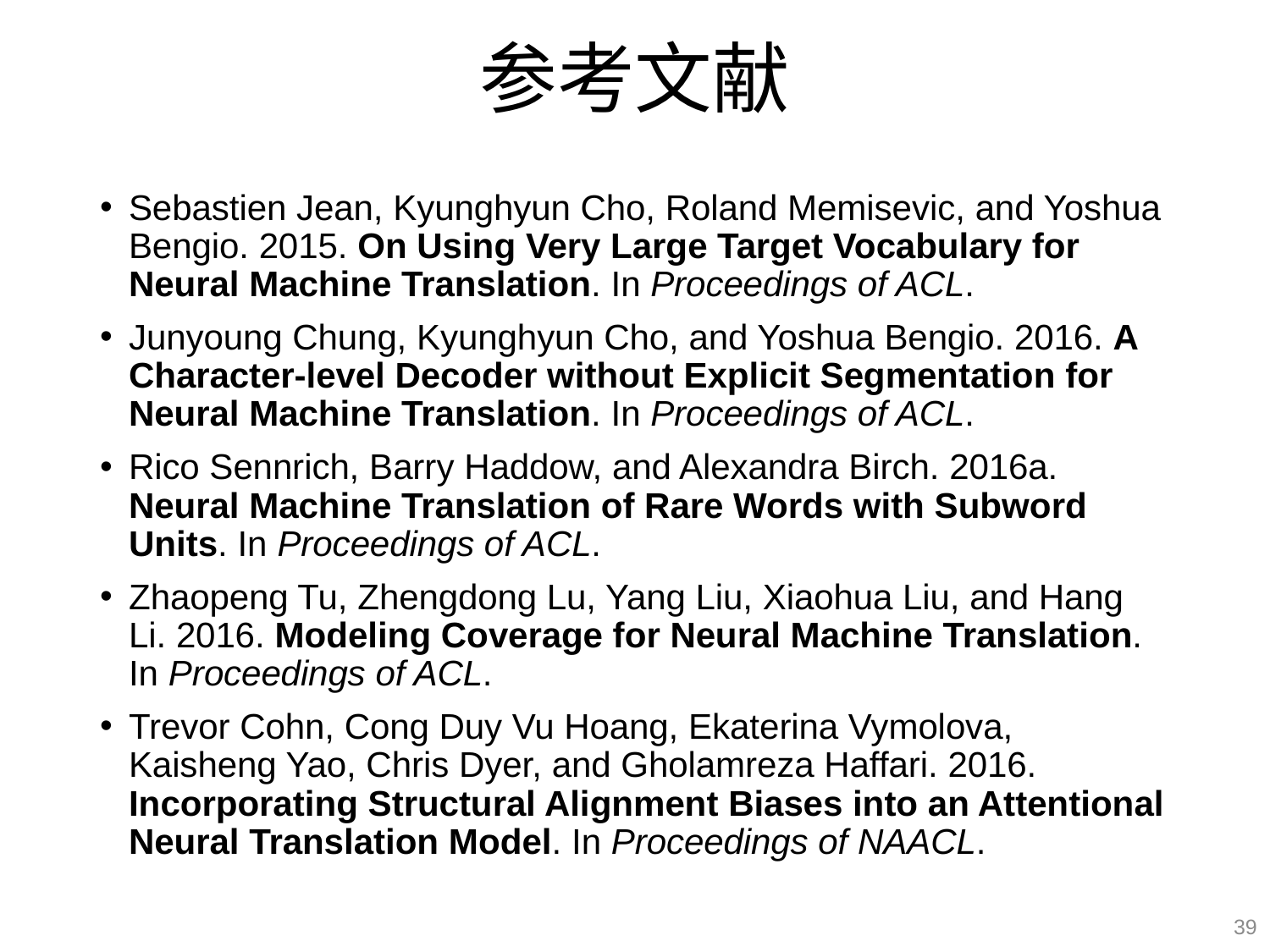

# 参考文献
Sebastien Jean, Kyunghyun Cho, Roland Memisevic, and Yoshua Bengio. 2015. On Using Very Large Target Vocabulary for Neural Machine Translation. In Proceedings of ACL.
Junyoung Chung, Kyunghyun Cho, and Yoshua Bengio. 2016. A Character-level Decoder without Explicit Segmentation for Neural Machine Translation. In Proceedings of ACL.
Rico Sennrich, Barry Haddow, and Alexandra Birch. 2016a. Neural Machine Translation of Rare Words with Subword Units. In Proceedings of ACL.
Zhaopeng Tu, Zhengdong Lu, Yang Liu, Xiaohua Liu, and Hang Li. 2016. Modeling Coverage for Neural Machine Translation. In Proceedings of ACL.
Trevor Cohn, Cong Duy Vu Hoang, Ekaterina Vymolova, Kaisheng Yao, Chris Dyer, and Gholamreza Haffari. 2016. Incorporating Structural Alignment Biases into an Attentional Neural Translation Model. In Proceedings of NAACL.

39